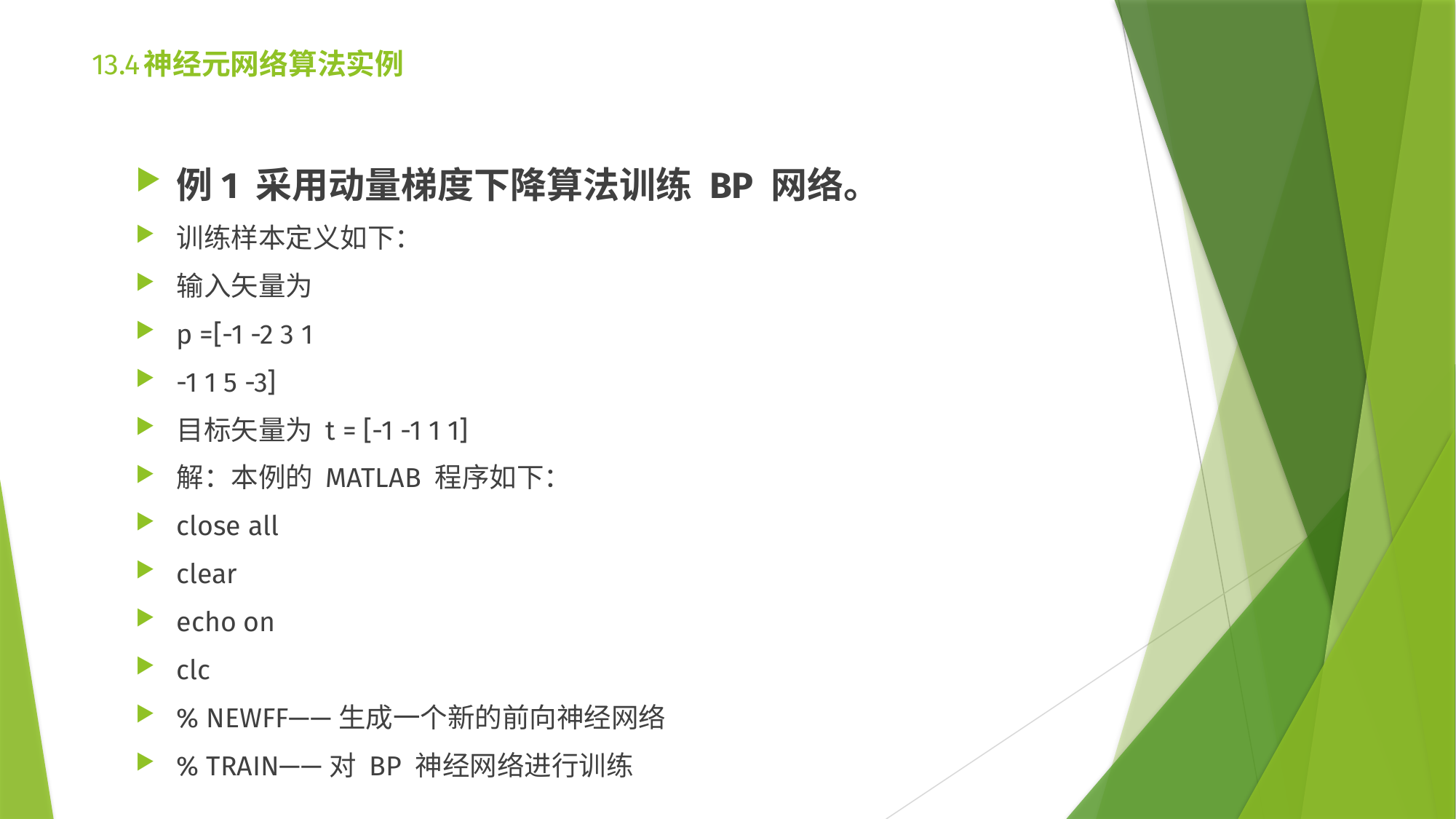

# 13.4神经元网络算法实例
例1 采用动量梯度下降算法训练 BP 网络。
训练样本定义如下：
输入矢量为
p =[-1 -2 3 1
-1 1 5 -3]
目标矢量为 t = [-1 -1 1 1]
解：本例的 MATLAB 程序如下：
close all
clear
echo on
clc
% NEWFF——生成一个新的前向神经网络
% TRAIN——对 BP 神经网络进行训练